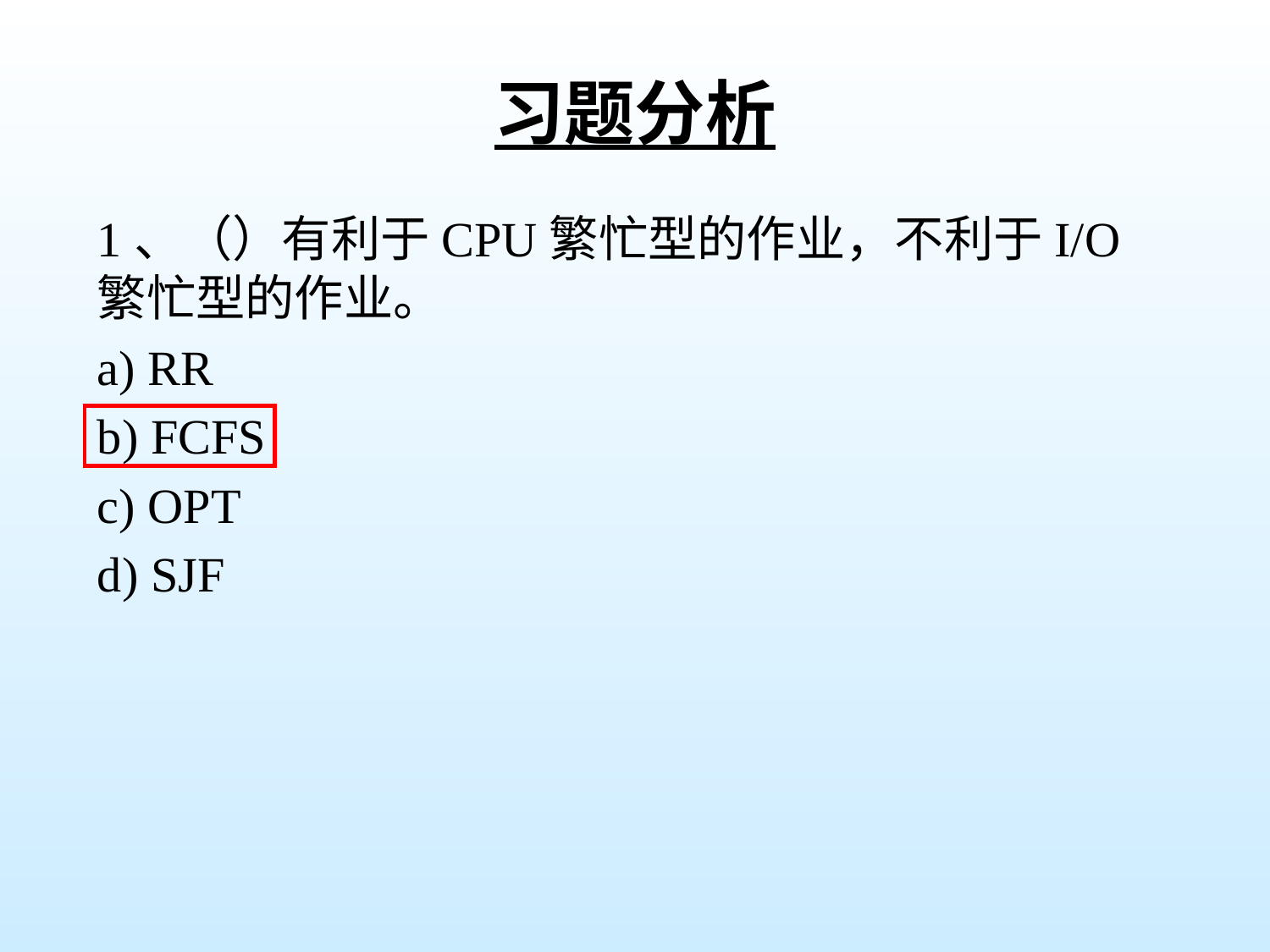

# 习题分析
1、（）有利于CPU繁忙型的作业，不利于I/O繁忙型的作业。
a) RR
b) FCFS
c) OPT
d) SJF